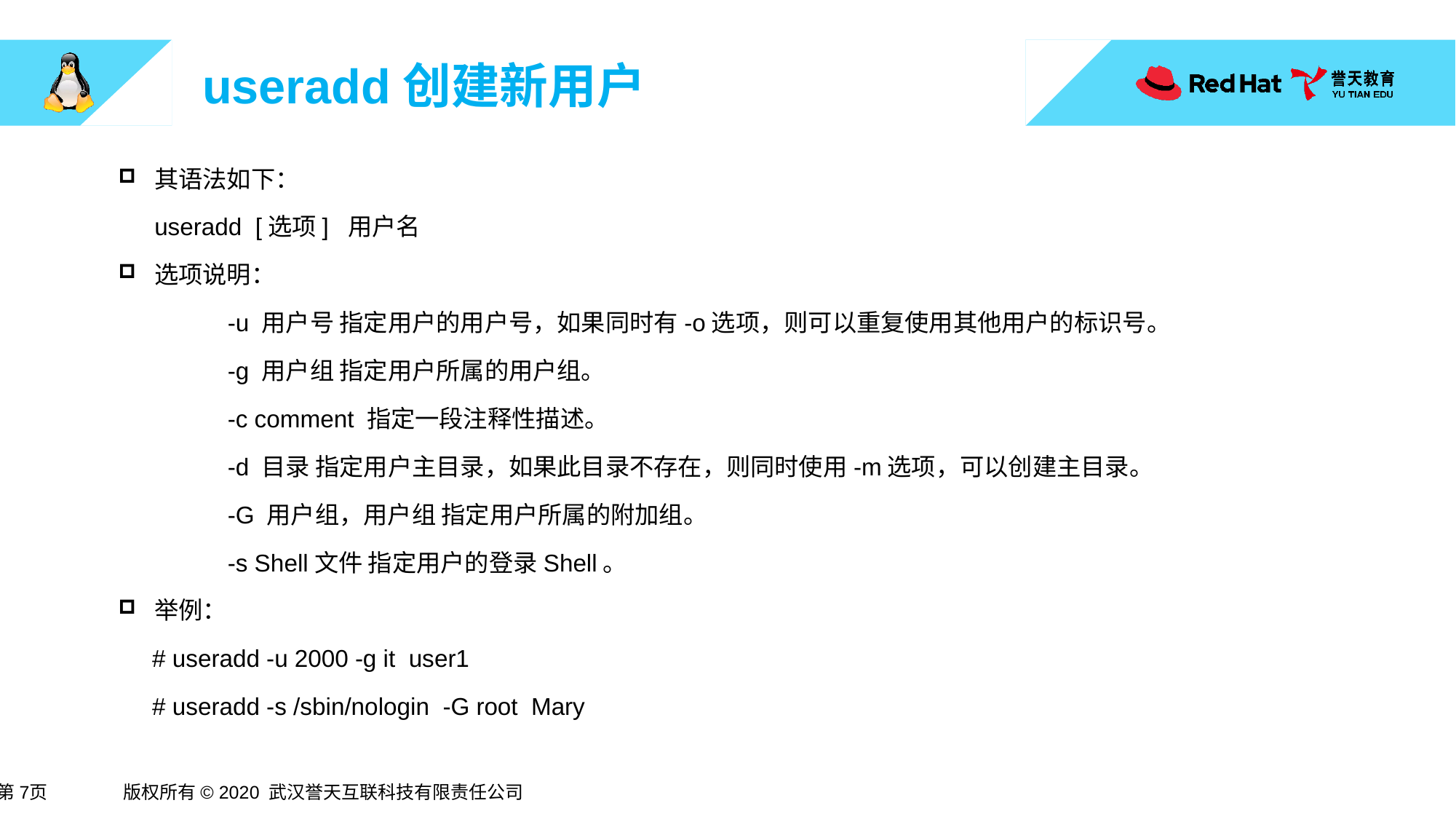

# useradd创建新用户
其语法如下：
	useradd  [选项]  用户名
选项说明：
	-u 用户号 指定用户的用户号，如果同时有-o选项，则可以重复使用其他用户的标识号。
	-g 用户组 指定用户所属的用户组。
	-c comment 指定一段注释性描述。
	-d 目录 指定用户主目录，如果此目录不存在，则同时使用-m选项，可以创建主目录。
	-G 用户组，用户组 指定用户所属的附加组。
	-s Shell文件 指定用户的登录Shell。
举例：
     # useradd -u 2000 -g it  user1
     # useradd -s /sbin/nologin  -G root  Mary